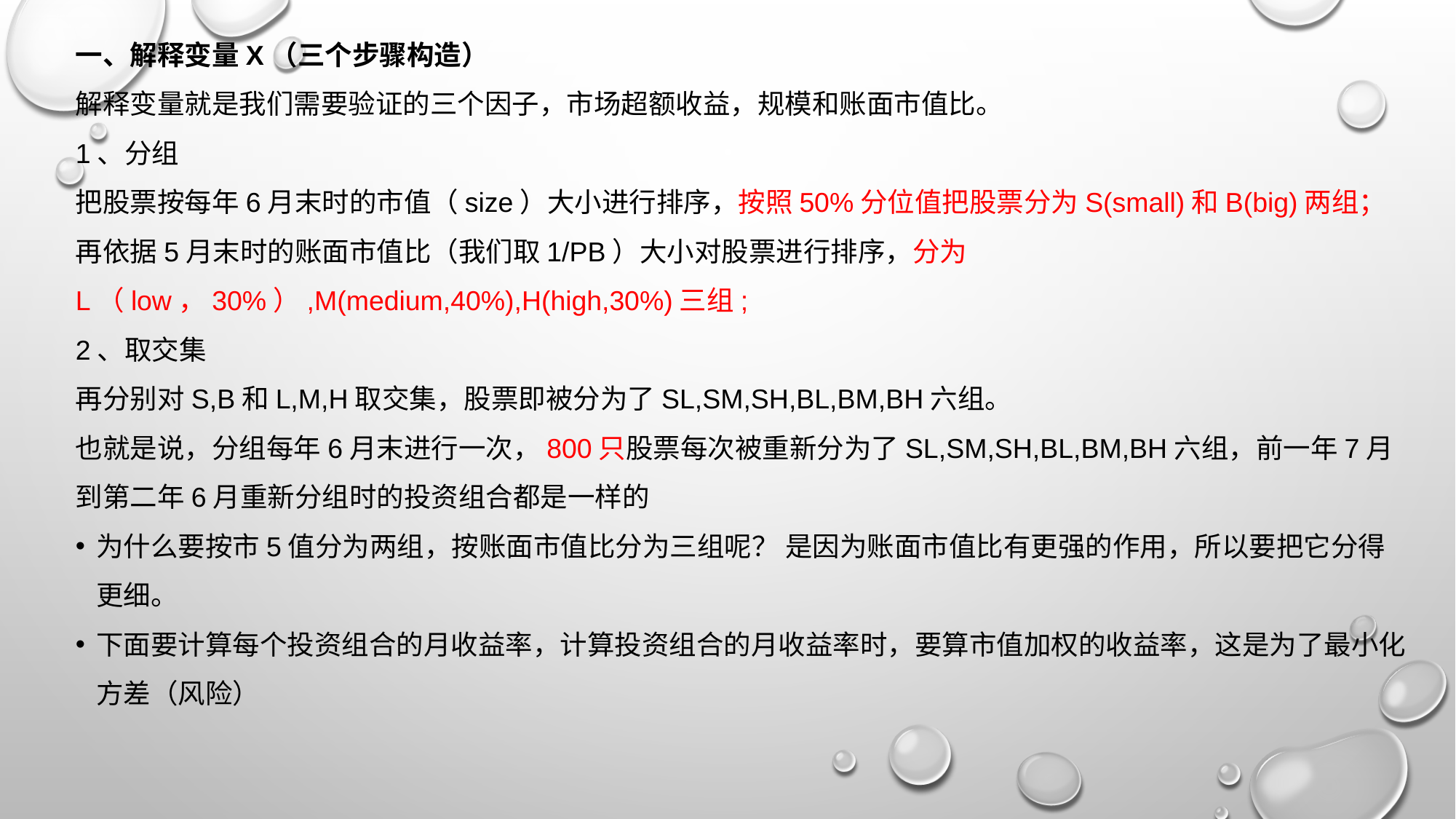

一、解释变量X（三个步骤构造）
解释变量就是我们需要验证的三个因子，市场超额收益，规模和账面市值比。
1、分组
把股票按每年6月末时的市值（size）大小进行排序，按照50%分位值把股票分为S(small)和B(big)两组；
再依据5月末时的账面市值比（我们取1/PB）大小对股票进行排序，分为L（low，30%）,M(medium,40%),H(high,30%)三组;
2、取交集
再分别对S,B和L,M,H取交集，股票即被分为了SL,SM,SH,BL,BM,BH六组。
也就是说，分组每年6月末进行一次，800只股票每次被重新分为了SL,SM,SH,BL,BM,BH六组，前一年7月到第二年6月重新分组时的投资组合都是一样的
为什么要按市5值分为两组，按账面市值比分为三组呢？ 是因为账面市值比有更强的作用，所以要把它分得更细。
下面要计算每个投资组合的月收益率，计算投资组合的月收益率时，要算市值加权的收益率，这是为了最小化方差（风险）